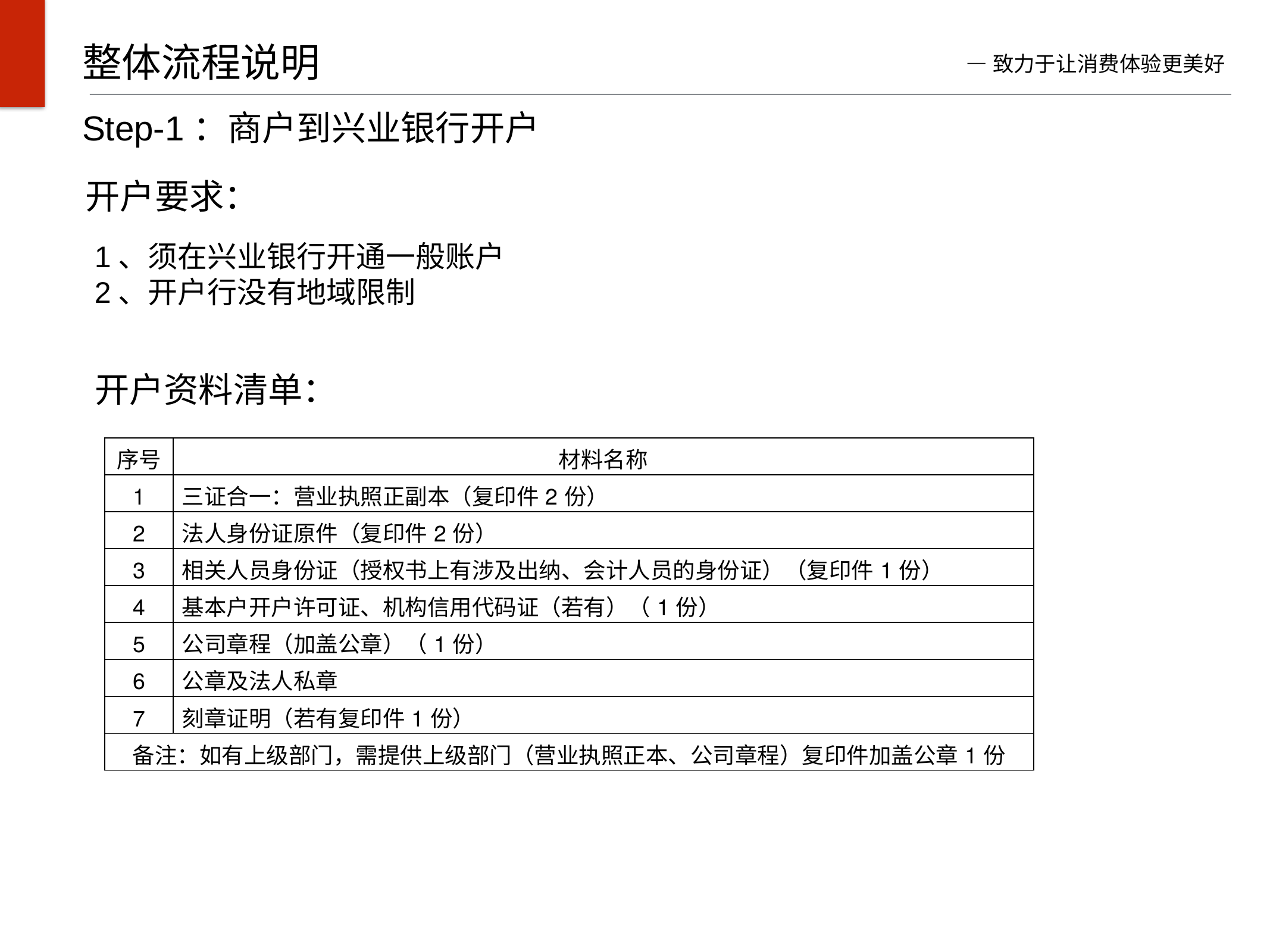

整体流程说明
 —致力于让消费体验更美好

Step-1：商户到兴业银行开户
开户要求：
1、须在兴业银行开通一般账户
2、开户行没有地域限制
开户资料清单：
| 序号 | 材料名称 |
| --- | --- |
| 1 | 三证合一：营业执照正副本（复印件2份） |
| 2 | 法人身份证原件（复印件2份） |
| 3 | 相关人员身份证（授权书上有涉及出纳、会计人员的身份证）（复印件1份） |
| 4 | 基本户开户许可证、机构信用代码证（若有）（1份） |
| 5 | 公司章程（加盖公章）（1份） |
| 6 | 公章及法人私章 |
| 7 | 刻章证明（若有复印件1份） |
| 备注：如有上级部门，需提供上级部门（营业执照正本、公司章程）复印件加盖公章1份 |  |